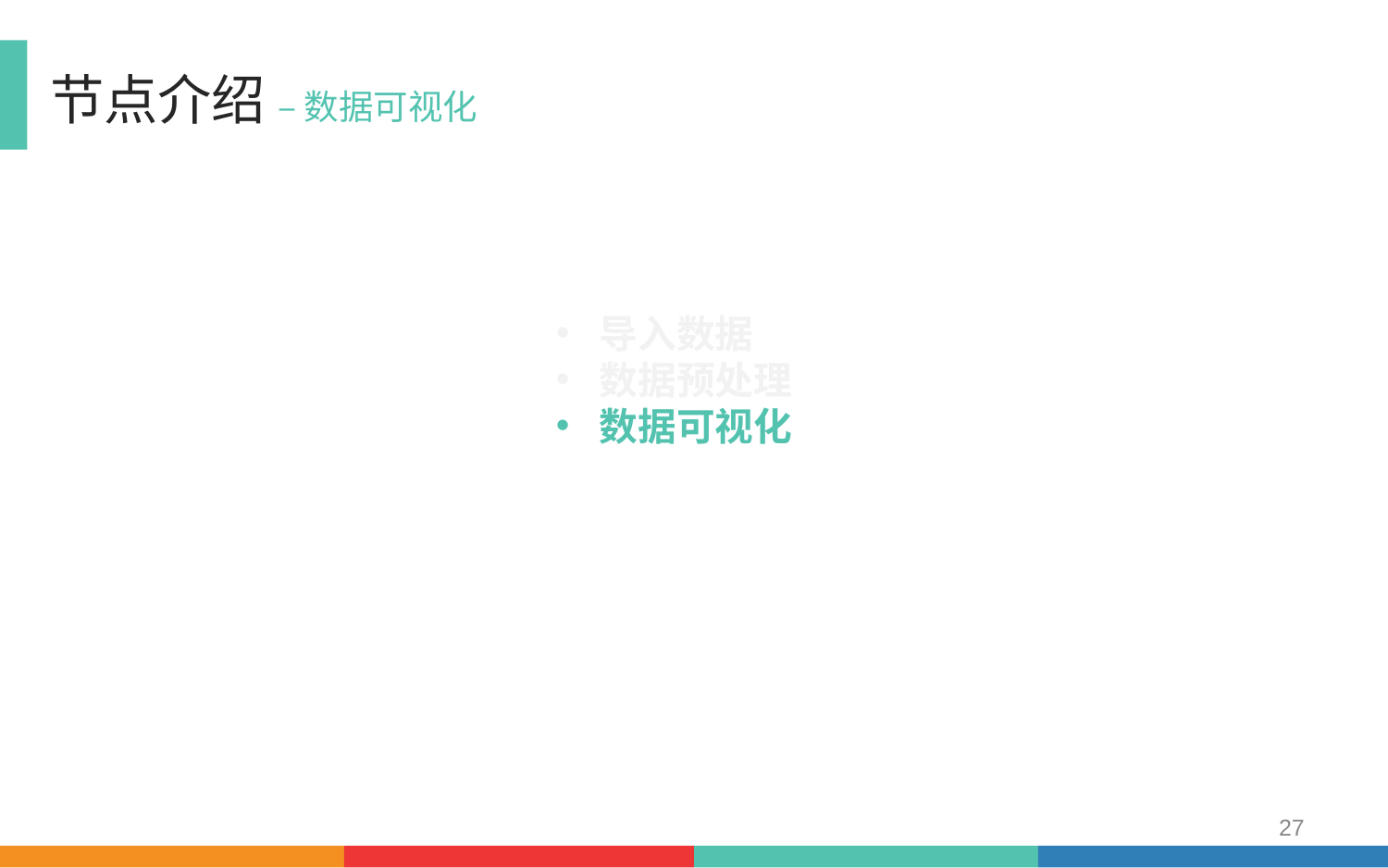

节点介绍 – 数据可视化
导入数据
数据预处理
数据可视化
27